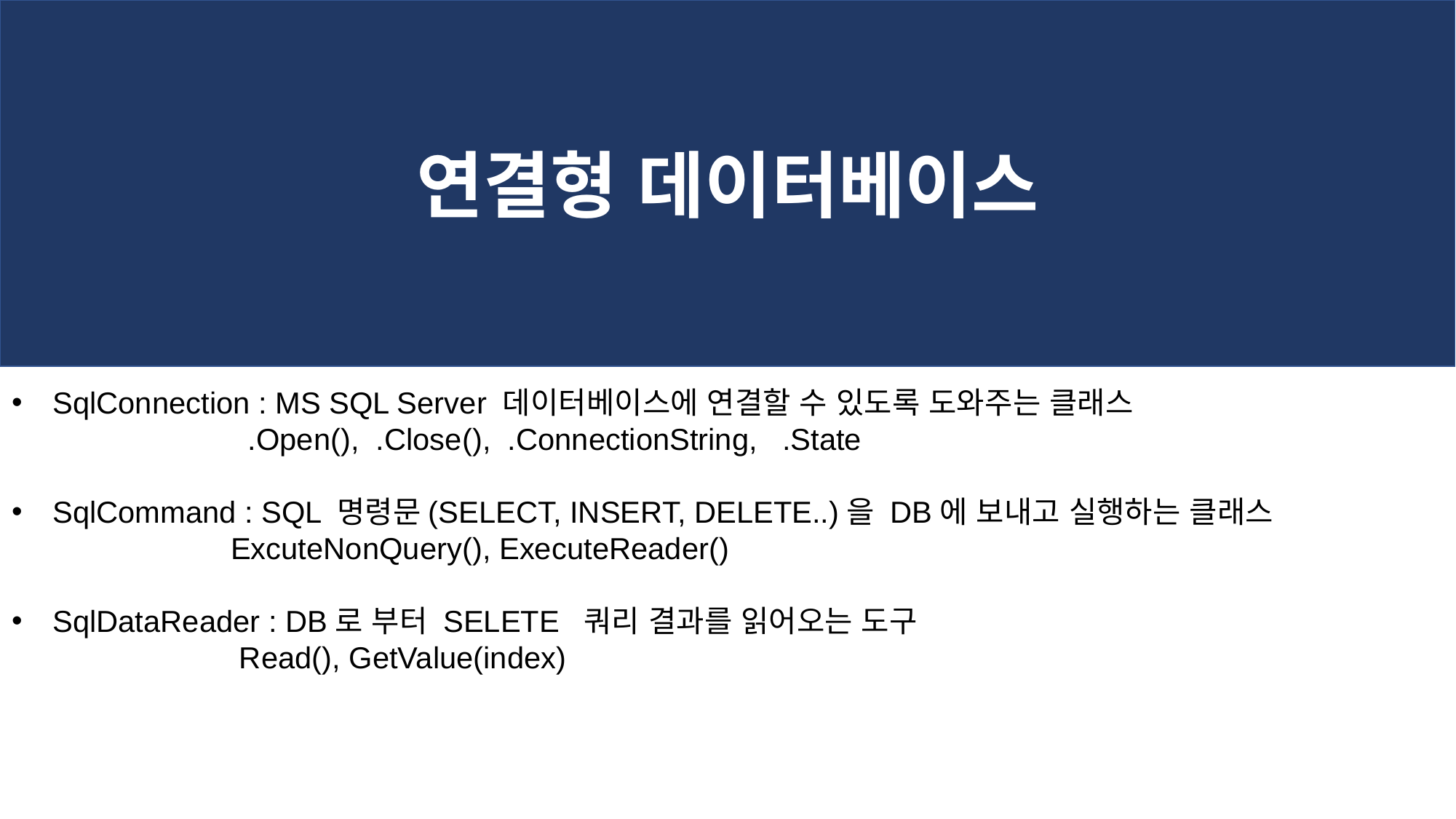

연결형 데이터베이스
SqlConnection : MS SQL Server 데이터베이스에 연결할 수 있도록 도와주는 클래스
                      .Open(),  .Close(),  .ConnectionString,   .State
SqlCommand : SQL 명령문(SELECT, INSERT, DELETE..)을 DB에 보내고 실행하는 클래스
                    ExcuteNonQuery(), ExecuteReader()
SqlDataReader : DB로 부터 SELETE  쿼리 결과를 읽어오는 도구
                     Read(), GetValue(index)